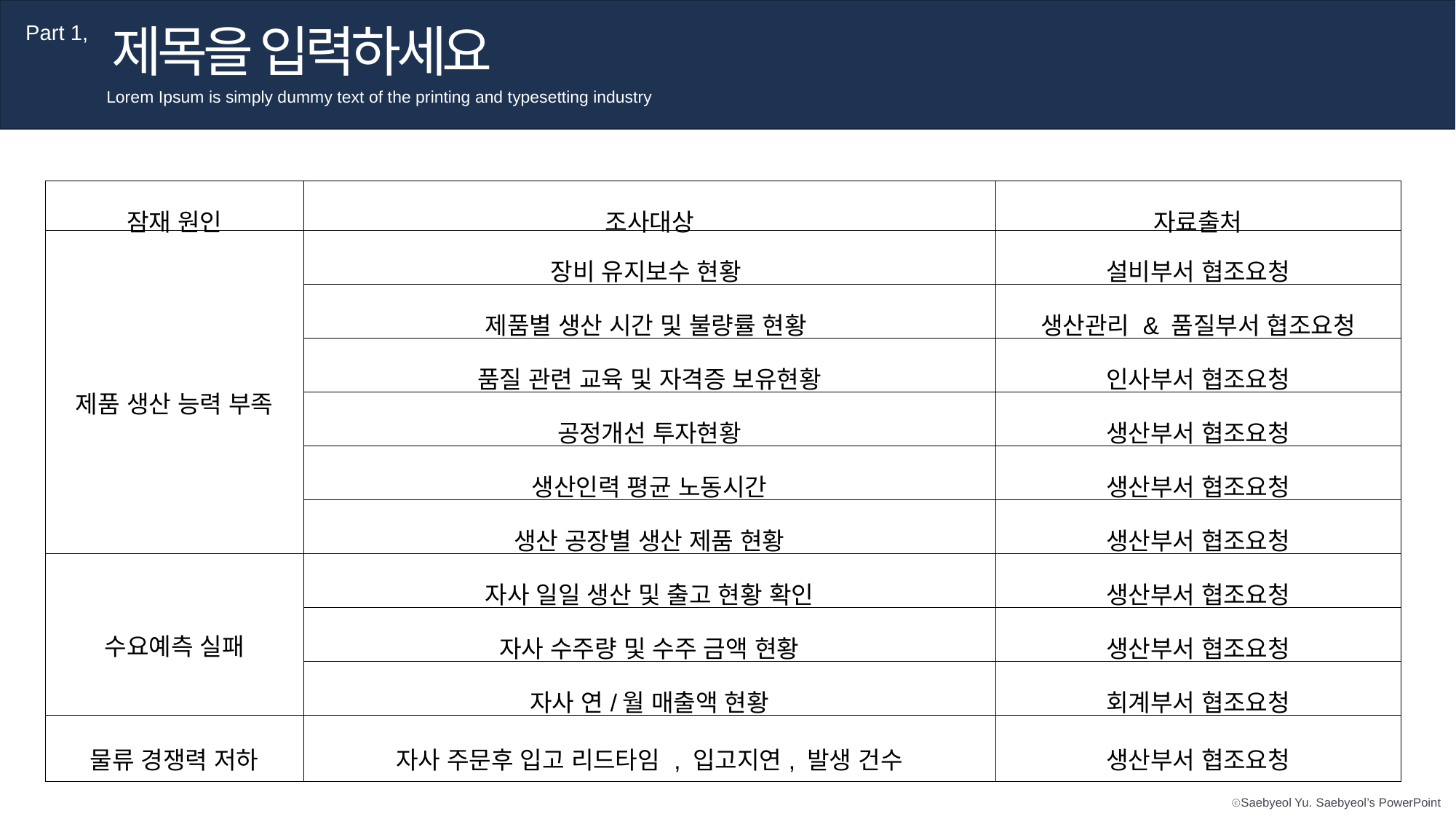

제목을 입력하세요
Part 1,
Lorem Ipsum is simply dummy text of the printing and typesetting industry
| 잠재 원인 | 조사대상 | 자료출처 |
| --- | --- | --- |
| 제품 생산 능력 부족 | 장비 유지보수 현황 | 설비부서 협조요청 |
|  | 제품별 생산 시간 및 불량률 현황 | 생산관리 & 품질부서 협조요청 |
|  | 품질 관련 교육 및 자격증 보유현황 | 인사부서 협조요청 |
|  | 공정개선 투자현황 | 생산부서 협조요청 |
|  | 생산인력 평균 노동시간 | 생산부서 협조요청 |
|  | 생산 공장별 생산 제품 현황 | 생산부서 협조요청 |
| 수요예측 실패 | 자사 일일 생산 및 출고 현황 확인 | 생산부서 협조요청 |
|  | 자사 수주량 및 수주 금액 현황 | 생산부서 협조요청 |
|  | 자사 연/월 매출액 현황 | 회계부서 협조요청 |
| 물류 경쟁력 저하 | 자사 주문후 입고 리드타임 , 입고지연, 발생 건수 | 생산부서 협조요청 |